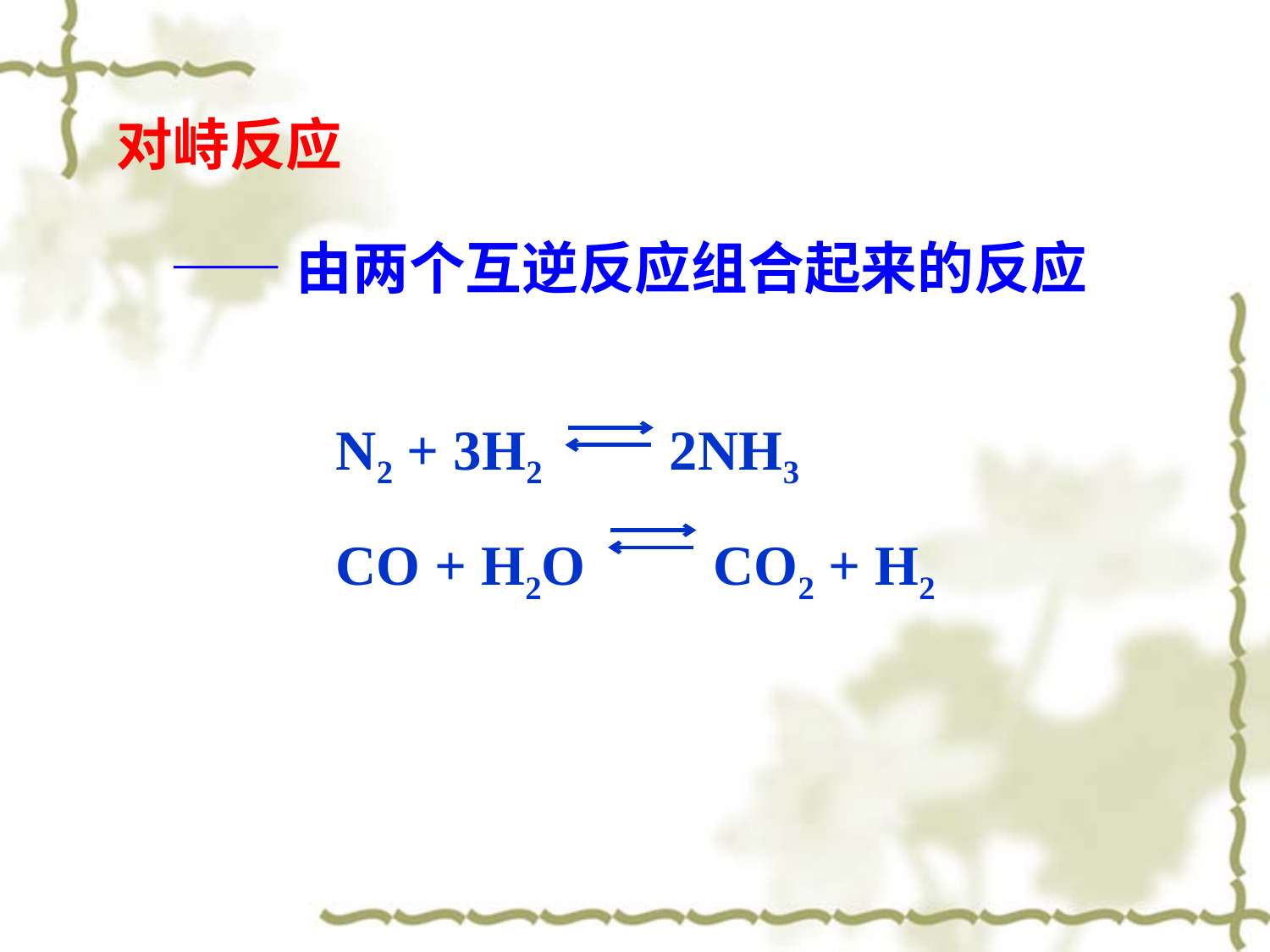

对峙反应
——由两个互逆反应组合起来的反应
N2 + 3H2         2NH3
CO + H2O         CO2 + H2